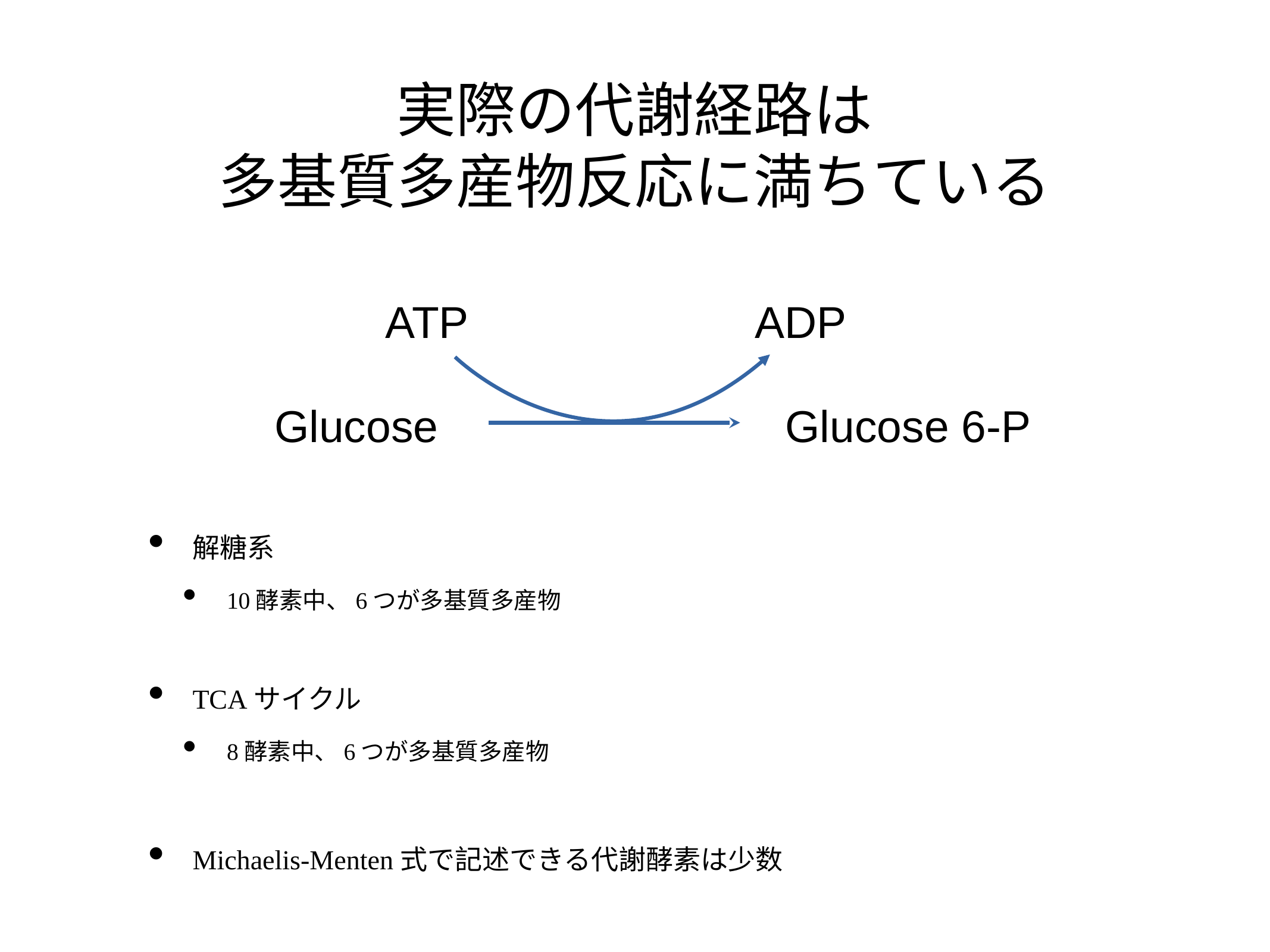

# 実際の代謝経路は
多基質多産物反応に満ちている
ATP
ADP

Glucose
Glucose 6-P

解糖系
10酵素中、6つが多基質多産物

TCAサイクル
8酵素中、6つが多基質多産物

Michaelis-Menten式で記述できる代謝酵素は少数